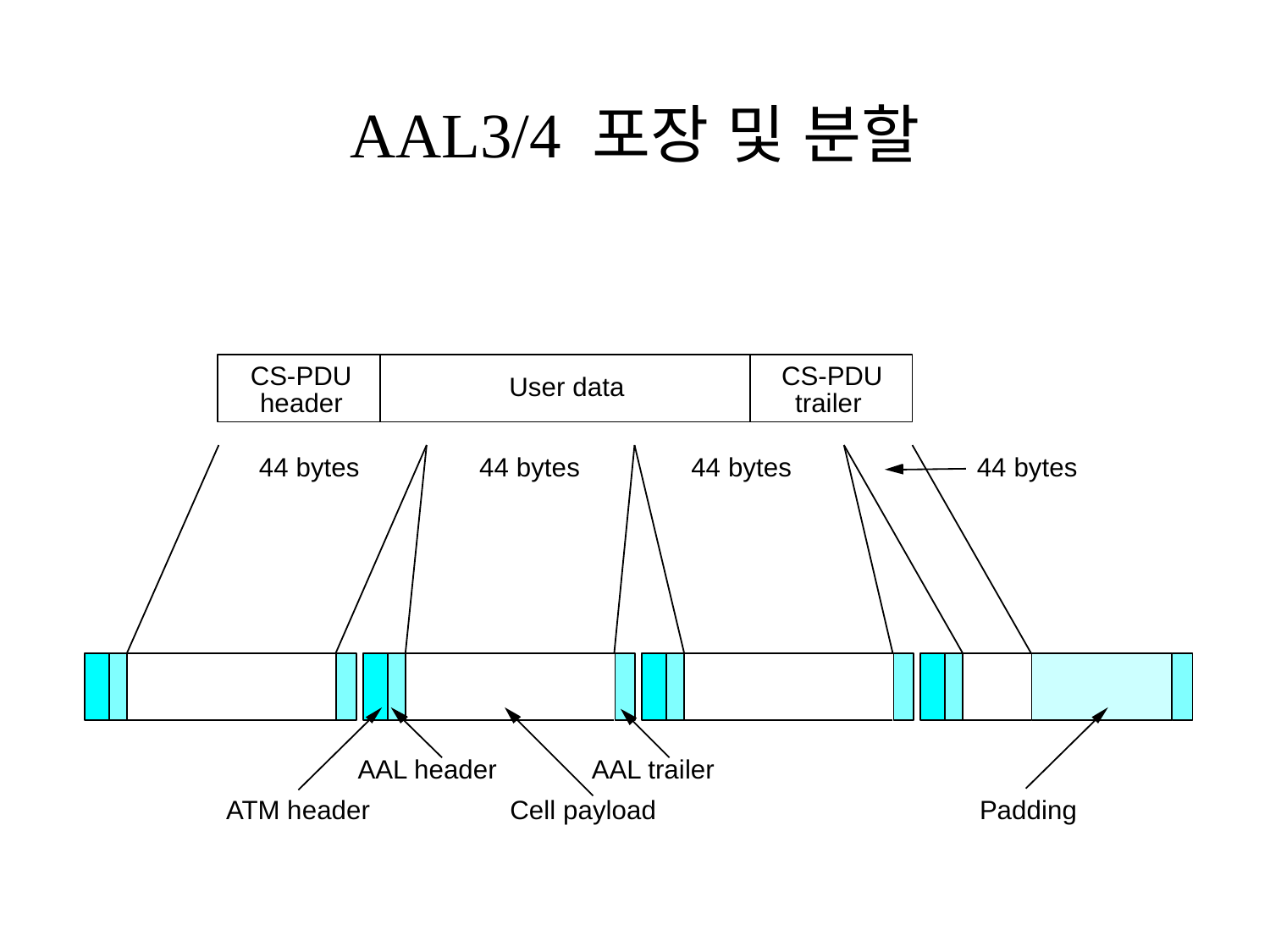

# AAL3/4 포장 및 분할

CS-PDU
CS-PDU
User data
header
trailer

44 bytes
44 bytes
44 bytes
44 bytes

AAL header
AAL trailer
ATM header
Cell payload
Padding